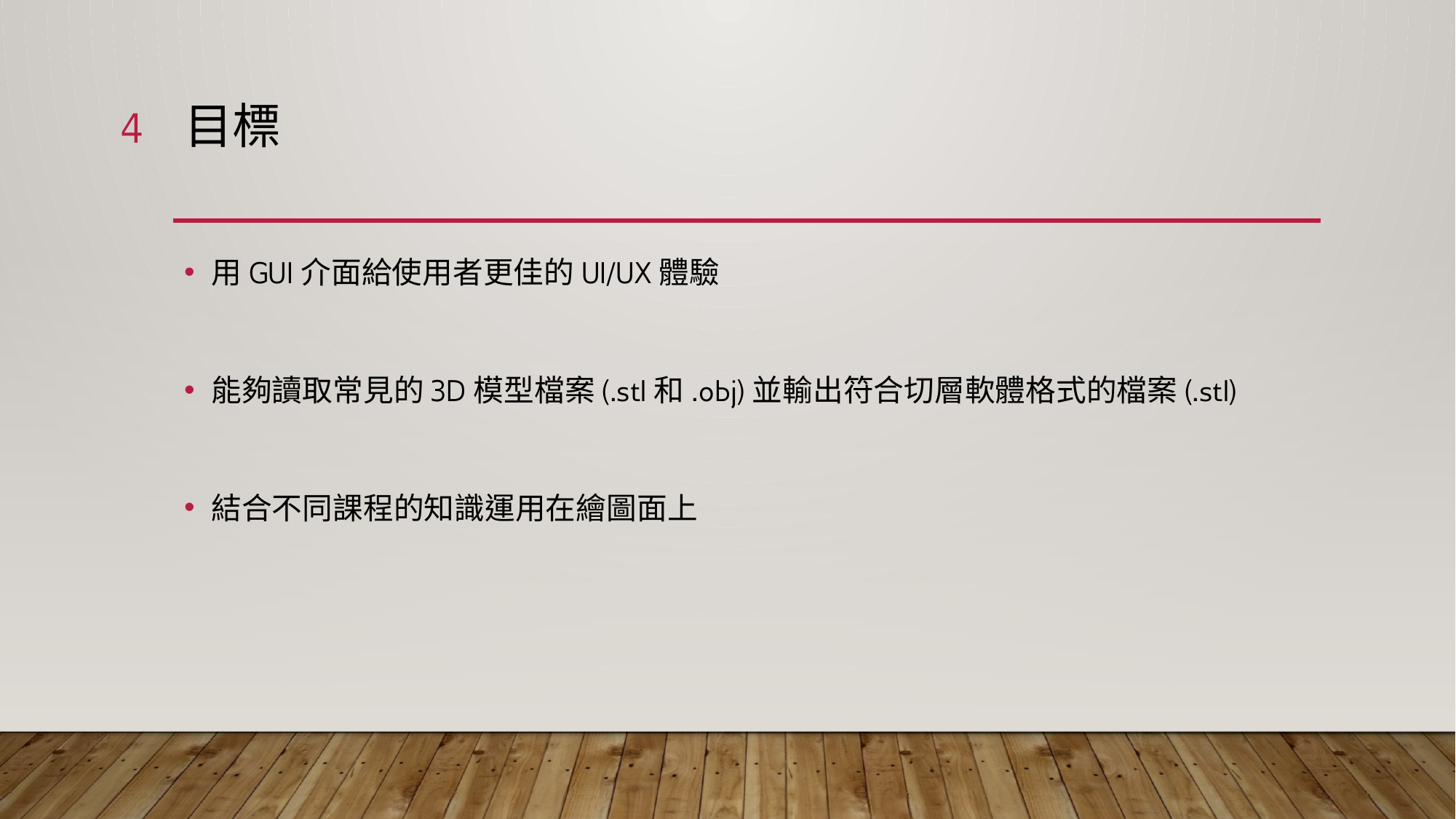

4
# 目標
用GUI介面給使用者更佳的UI/UX體驗

能夠讀取常見的3D模型檔案(.stl和.obj)並輸出符合切層軟體格式的檔案(.stl)

結合不同課程的知識運用在繪圖面上